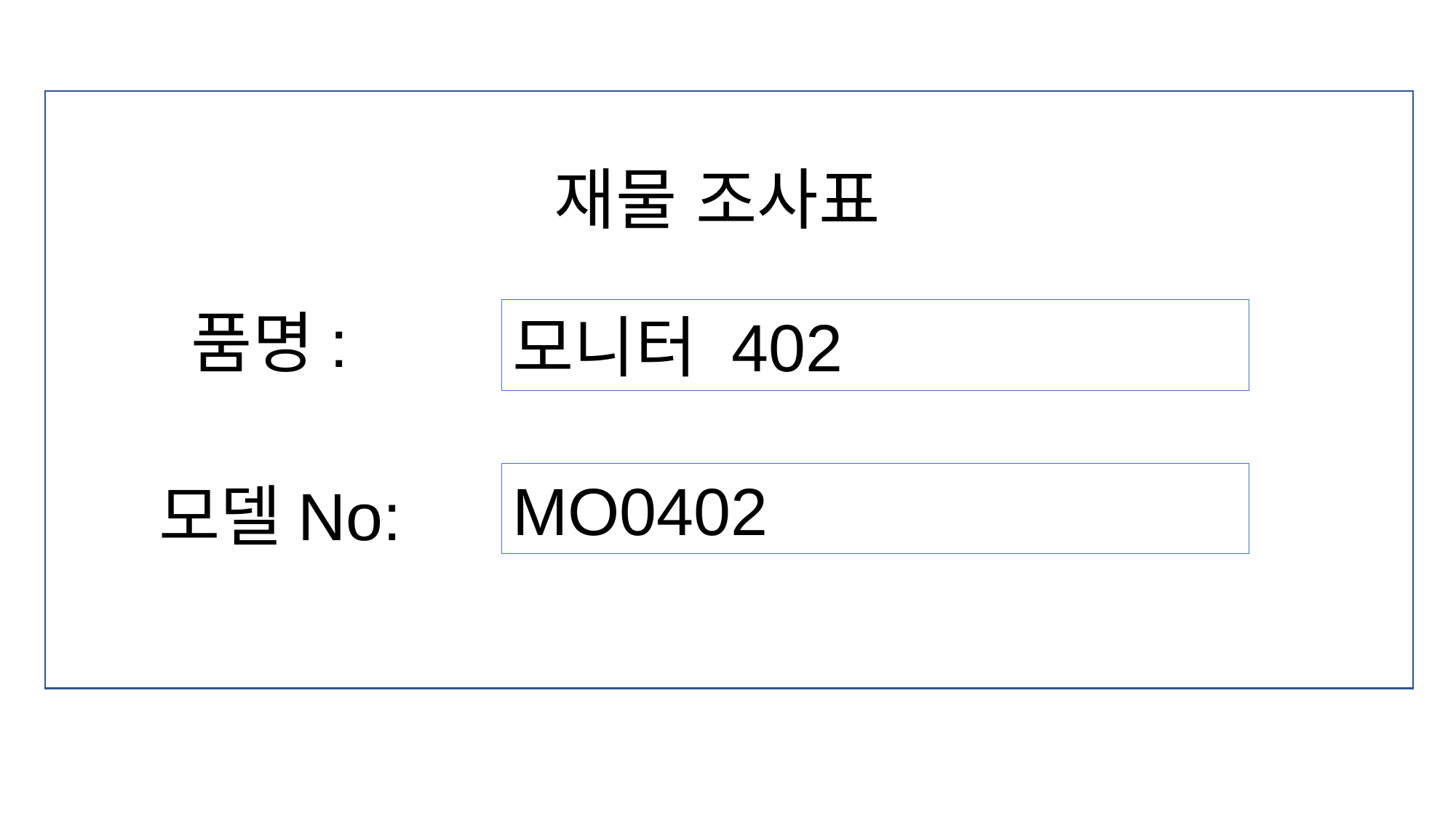

재물 조사표
품명:
모니터 402
MO0402
모델No: